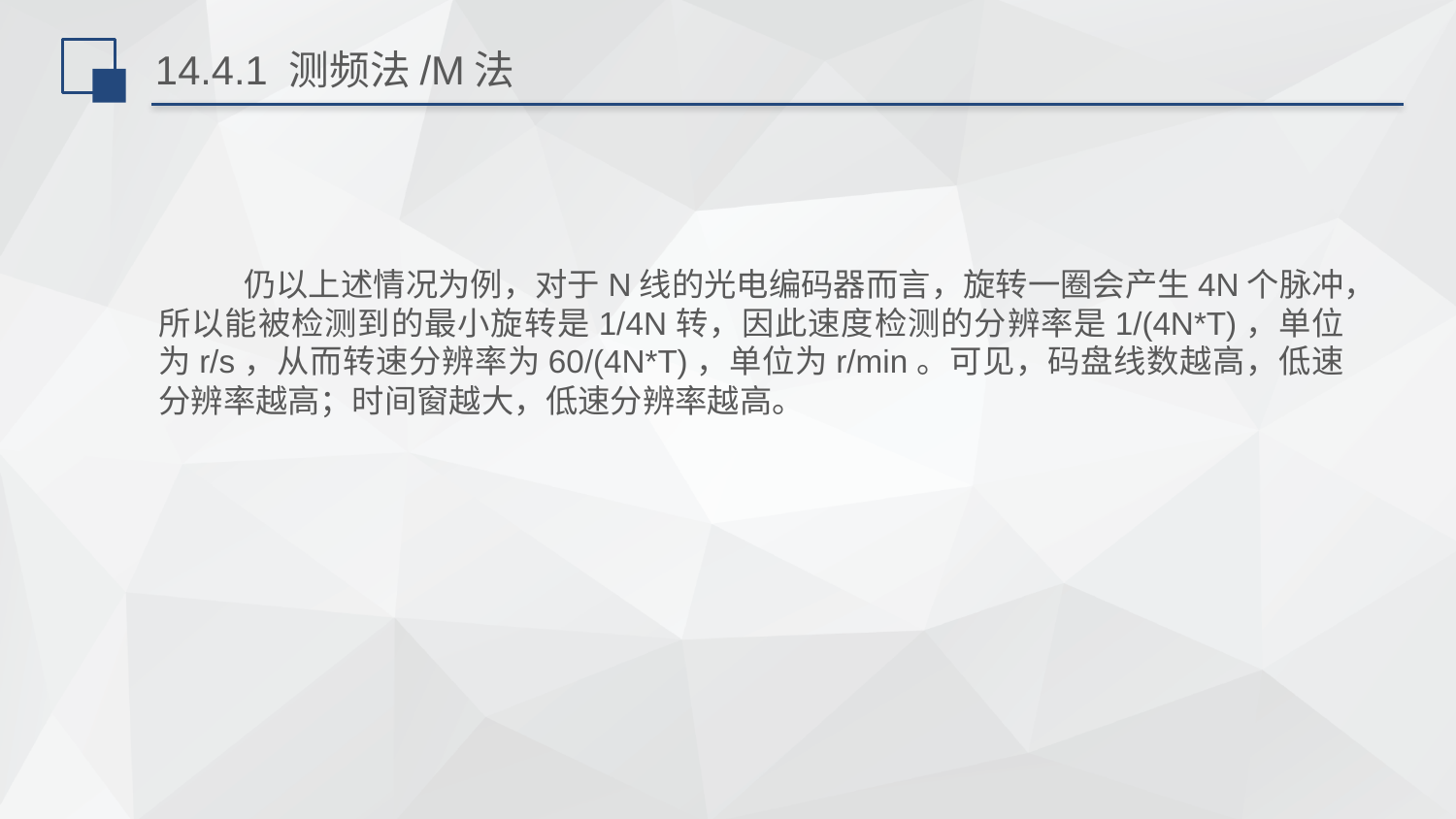

# 14.4.1 测频法/M法
仍以上述情况为例，对于N线的光电编码器而言，旋转一圈会产生4N个脉冲，所以能被检测到的最小旋转是1/4N转，因此速度检测的分辨率是1/(4N*T)，单位为r/s，从而转速分辨率为60/(4N*T)，单位为r/min。可见，码盘线数越高，低速分辨率越高；时间窗越大，低速分辨率越高。